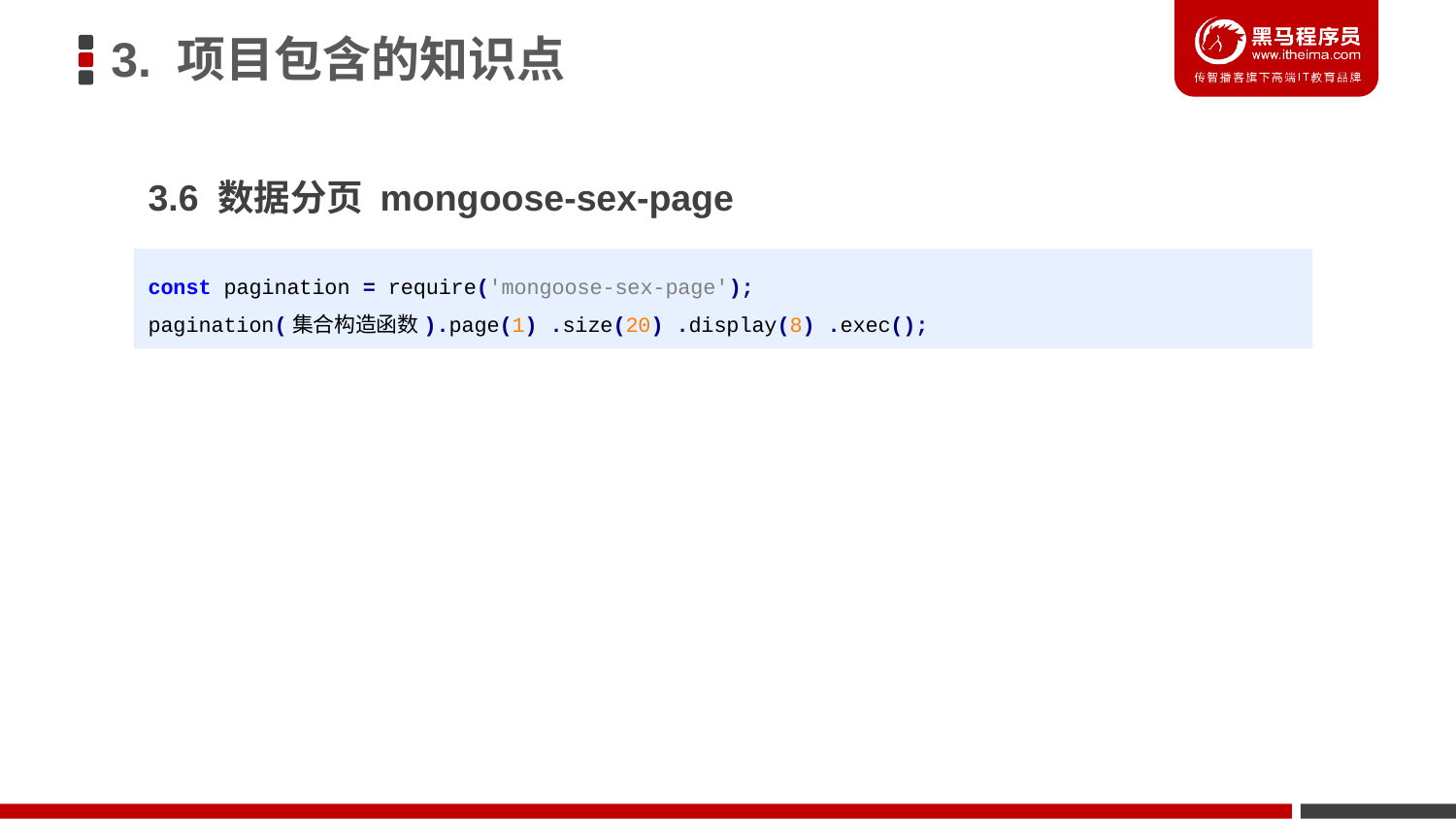

3. 项目包含的知识点
3.6 数据分页 mongoose-sex-page
const pagination = require('mongoose-sex-page');
pagination(集合构造函数).page(1) .size(20) .display(8) .exec();